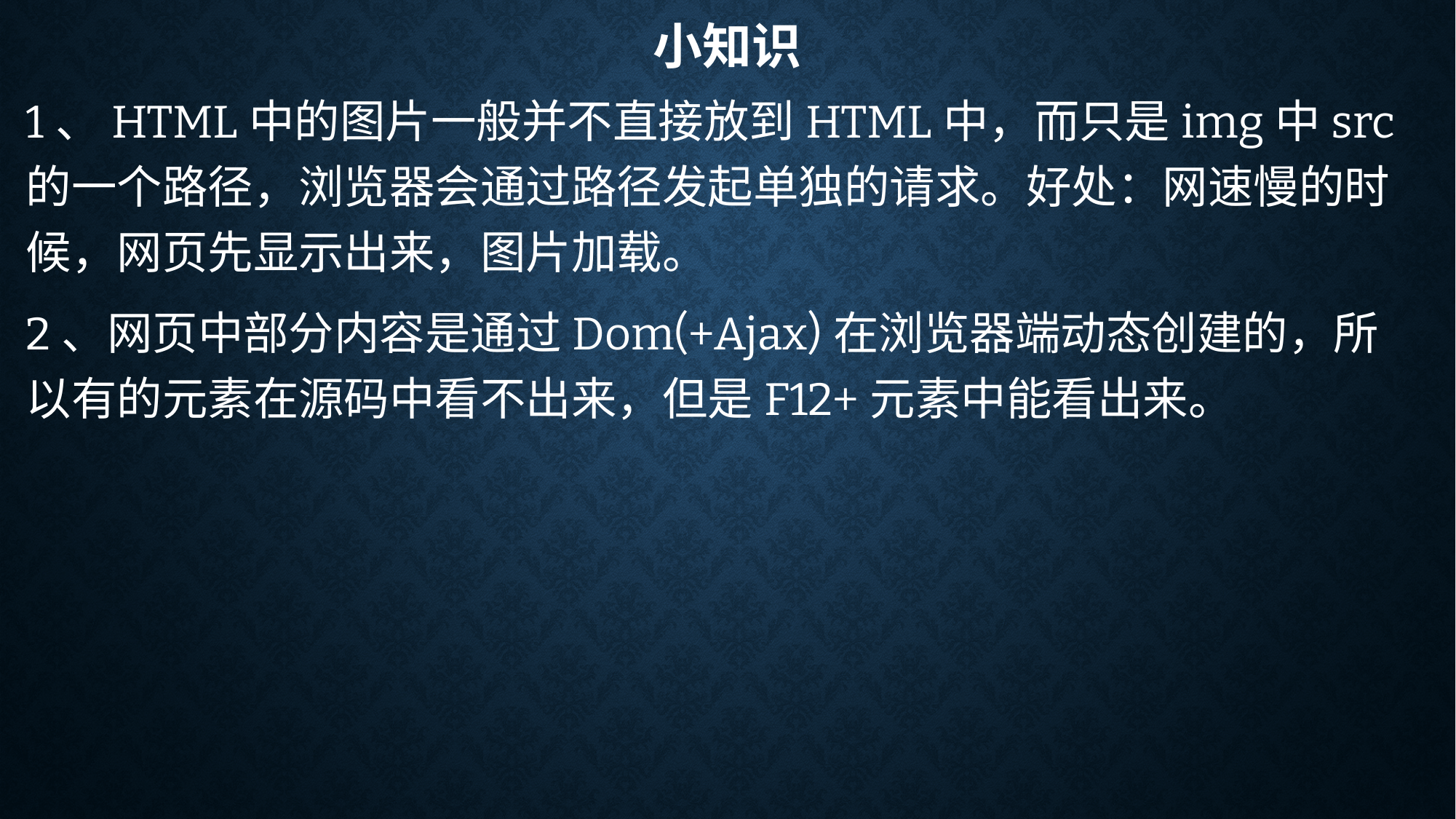

# 小知识
1、HTML中的图片一般并不直接放到HTML中，而只是img中src的一个路径，浏览器会通过路径发起单独的请求。好处：网速慢的时候，网页先显示出来，图片加载。
2、网页中部分内容是通过Dom(+Ajax)在浏览器端动态创建的，所以有的元素在源码中看不出来，但是F12+元素中能看出来。